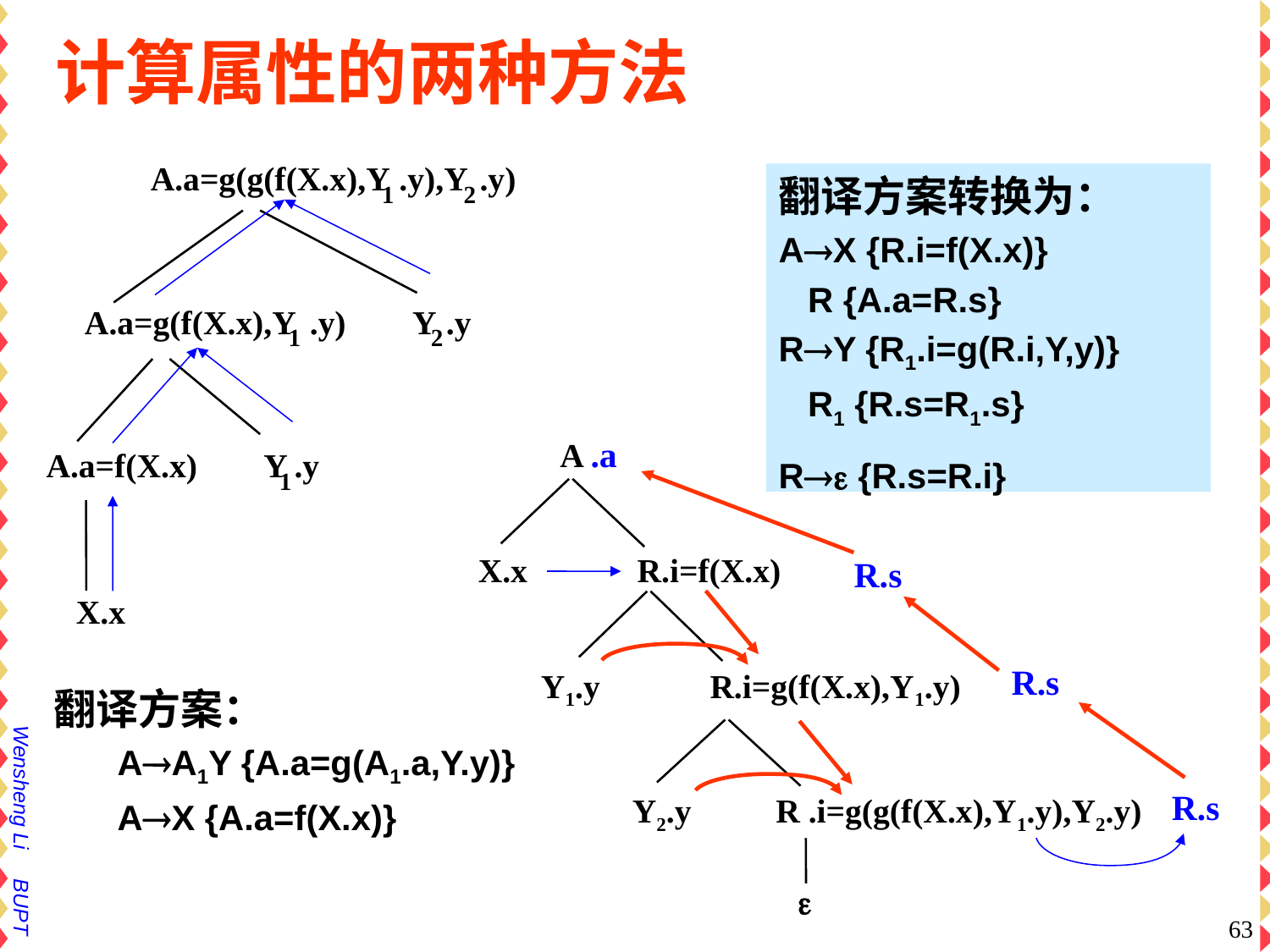

# 计算属性的两种方法
A.a=g(g(f(X.x),Y
.y),Y
.y)
1
2
A.a=g(f(X.x),Y
.y)        Y
.y
1
2
A.a=f(X.x)        Y
.y
1
X.x

翻译方案转换为：
A→X {R.i=f(X.x)}
   R {A.a=R.s}
R→Y {R1.i=g(R.i,Y,y)}
   R1 {R.s=R1.s}
R→ε {R.s=R.i}

.a
A

X.x             R.i=f(X.x)

Y1.y             R.i=g(f(X.x),Y1.y)

Y2.y          R .i=g(g(f(X.x),Y1.y),Y2.y)

ε

R.s

R.s
翻译方案：
A→A1Y {A.a=g(A1.a,Y.y)}
A→X {A.a=f(X.x)}

R.s

63